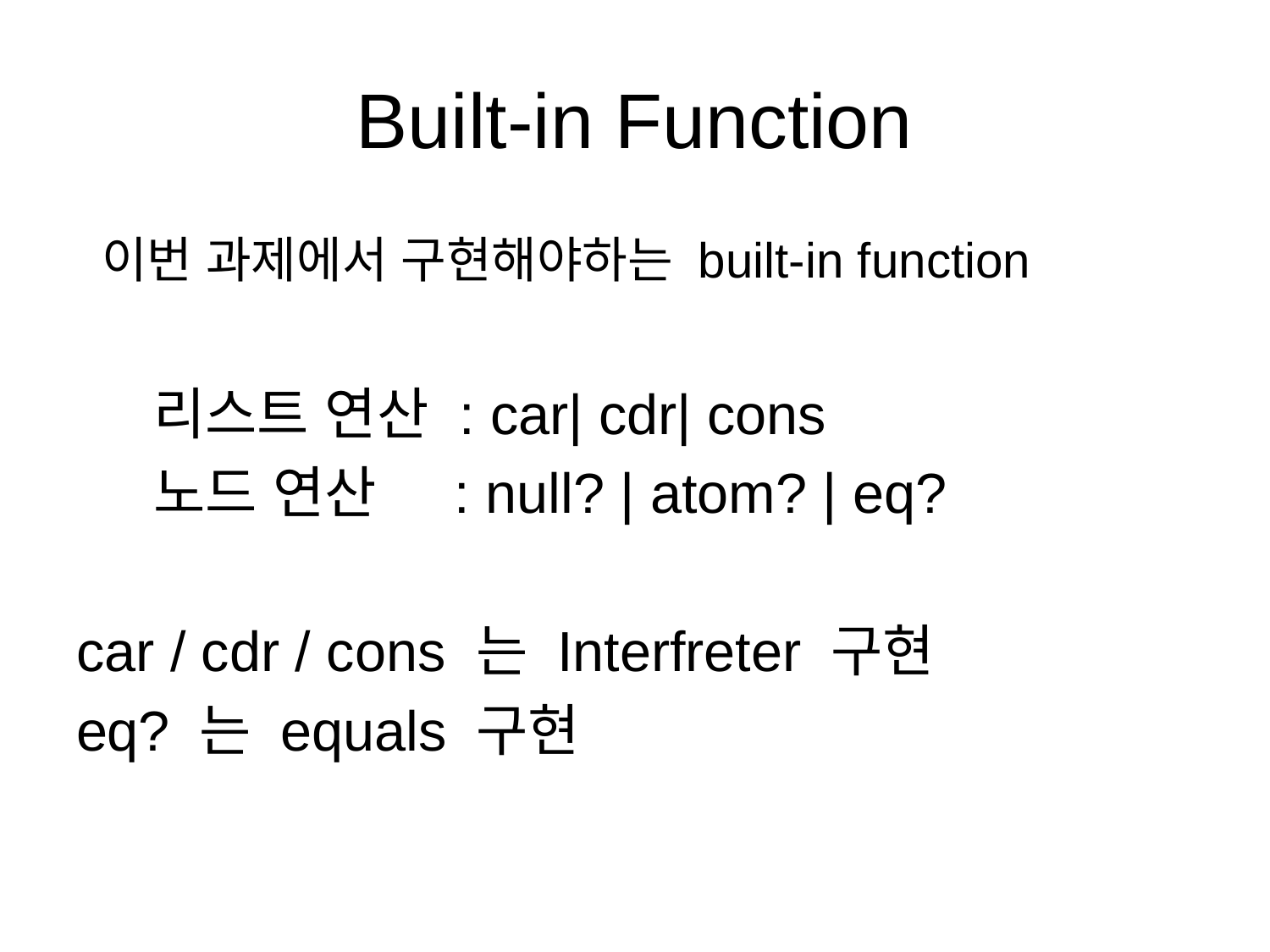

# Built-in Function
 이번 과제에서 구현해야하는 built-in function

    리스트 연산 : car| cdr| cons
    노드 연산    : null? | atom? | eq?

car / cdr / cons 는 Interfreter 구현
eq? 는 equals 구현